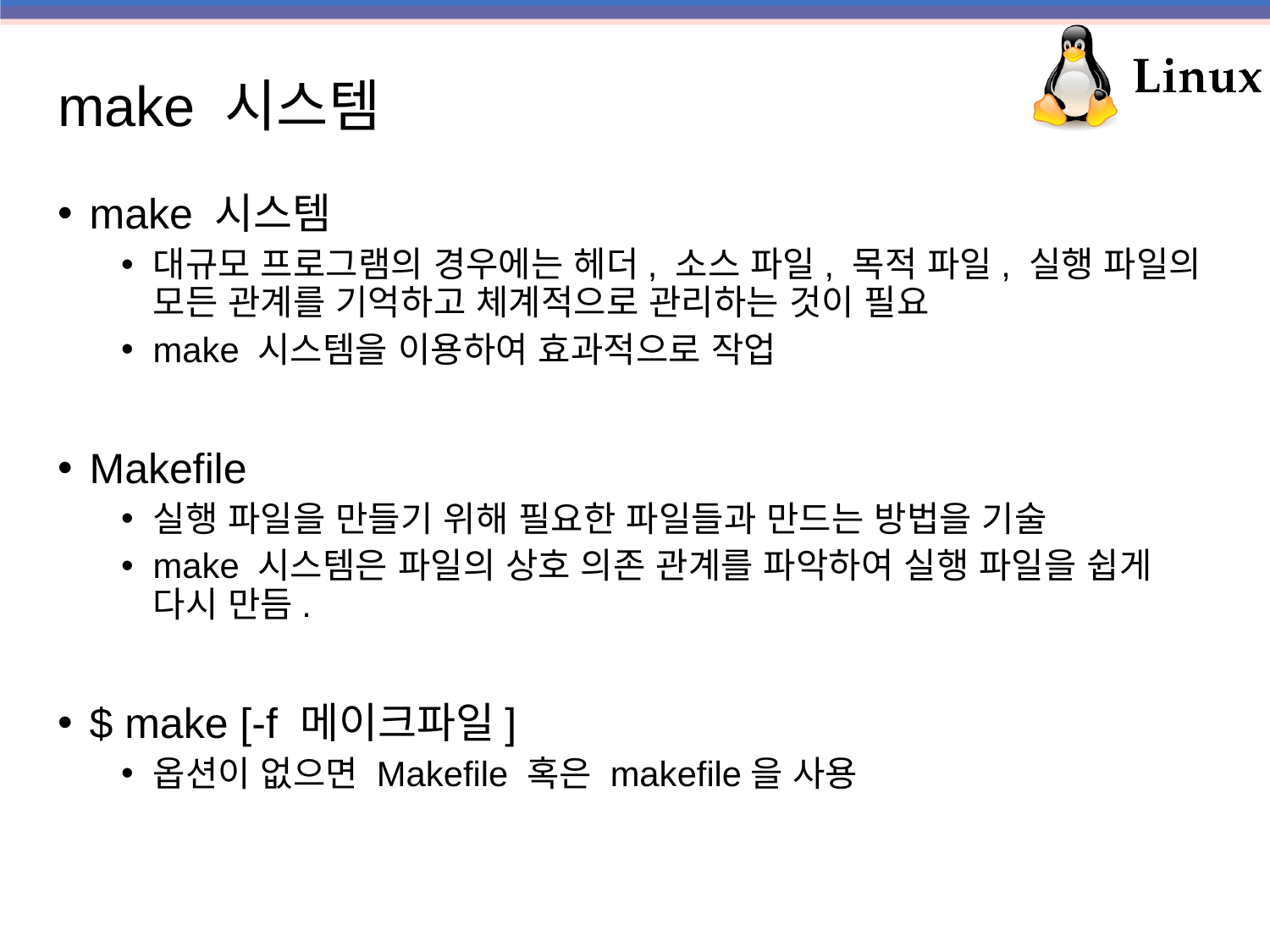

# make 시스템
make 시스템
대규모 프로그램의 경우에는 헤더, 소스 파일, 목적 파일, 실행 파일의 모든 관계를 기억하고 체계적으로 관리하는 것이 필요
make 시스템을 이용하여 효과적으로 작업

Makefile
실행 파일을 만들기 위해 필요한 파일들과 만드는 방법을 기술
make 시스템은 파일의 상호 의존 관계를 파악하여 실행 파일을 쉽게 다시 만듬.

$ make [-f 메이크파일]
옵션이 없으면 Makefile 혹은 makefile을 사용